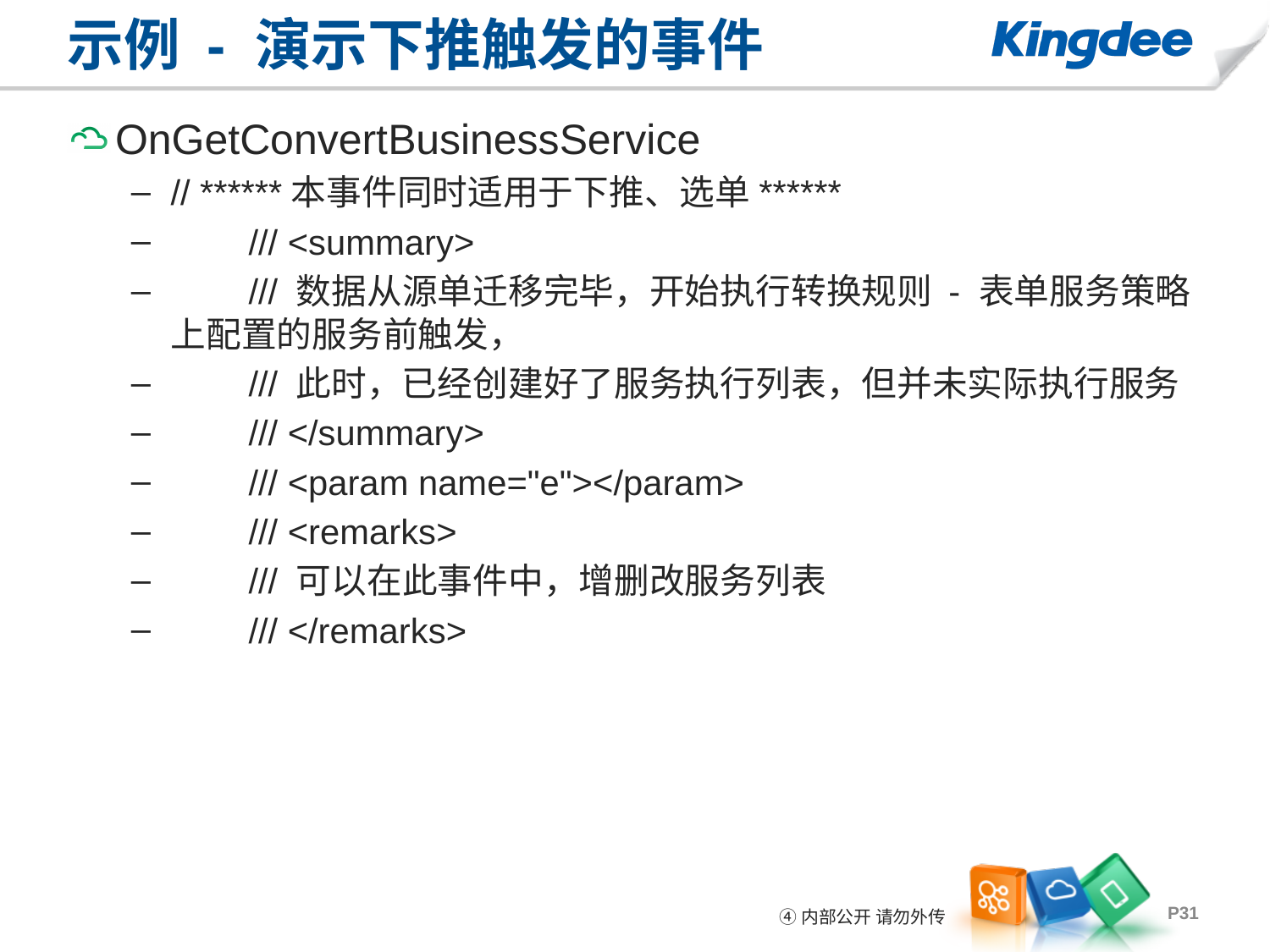

# 示例 - 演示下推触发的事件
OnGetConvertBusinessService
// ******本事件同时适用于下推、选单******
        /// <summary>
        /// 数据从源单迁移完毕，开始执行转换规则 - 表单服务策略上配置的服务前触发，
        /// 此时，已经创建好了服务执行列表，但并未实际执行服务
        /// </summary>
        /// <param name="e"></param>
        /// <remarks>
        /// 可以在此事件中，增删改服务列表
        /// </remarks>